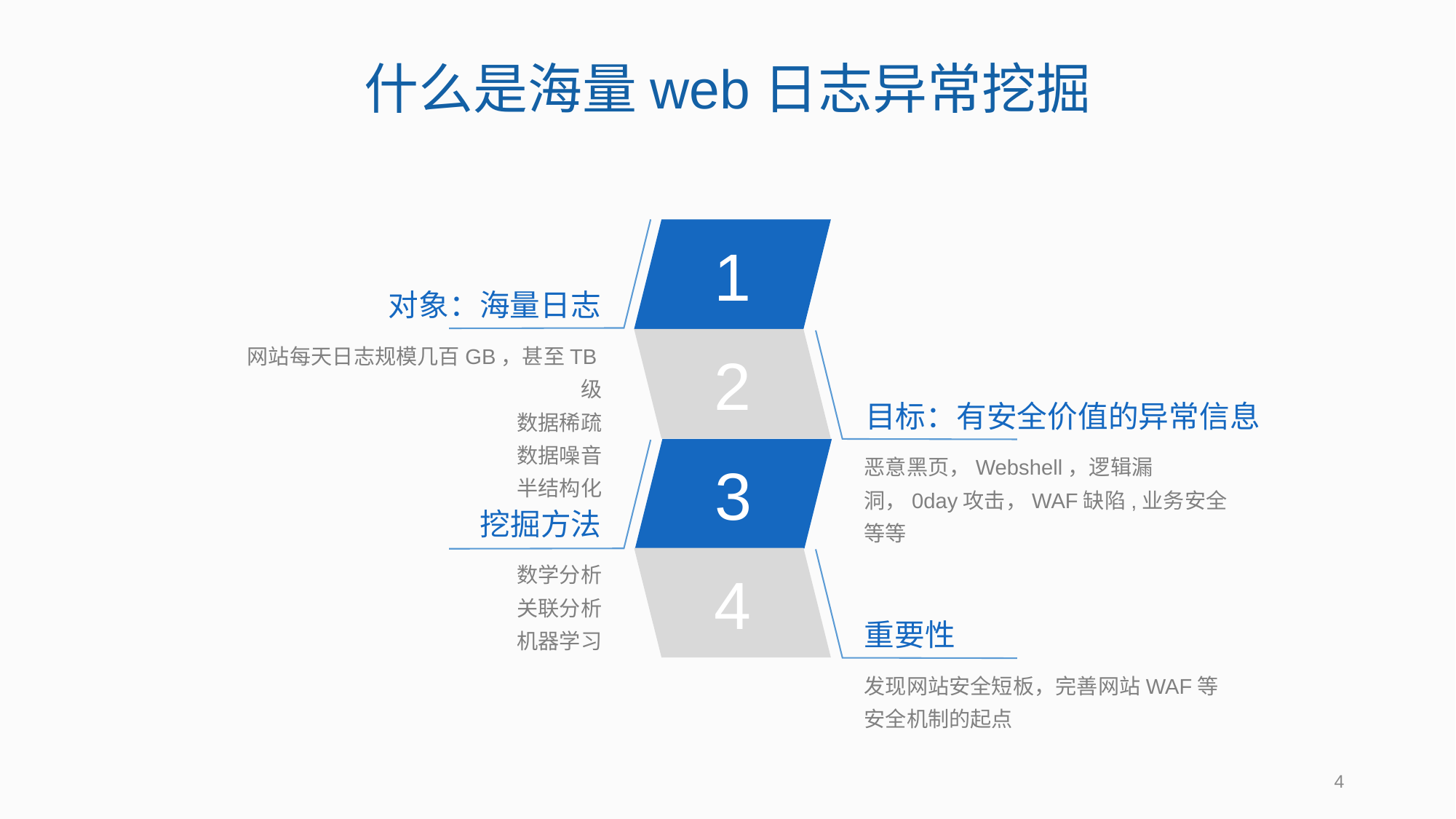

# 什么是海量web日志异常挖掘
1
2
3
4

对象：海量日志
网站每天日志规模几百GB，甚至TB级
数据稀疏
数据噪音
半结构化

目标：有安全价值的异常信息

恶意黑页，Webshell，逻辑漏洞，0day攻击，WAF缺陷,业务安全等等
挖掘方法
数学分析
关联分析
机器学习

重要性
发现网站安全短板，完善网站WAF等安全机制的起点
4